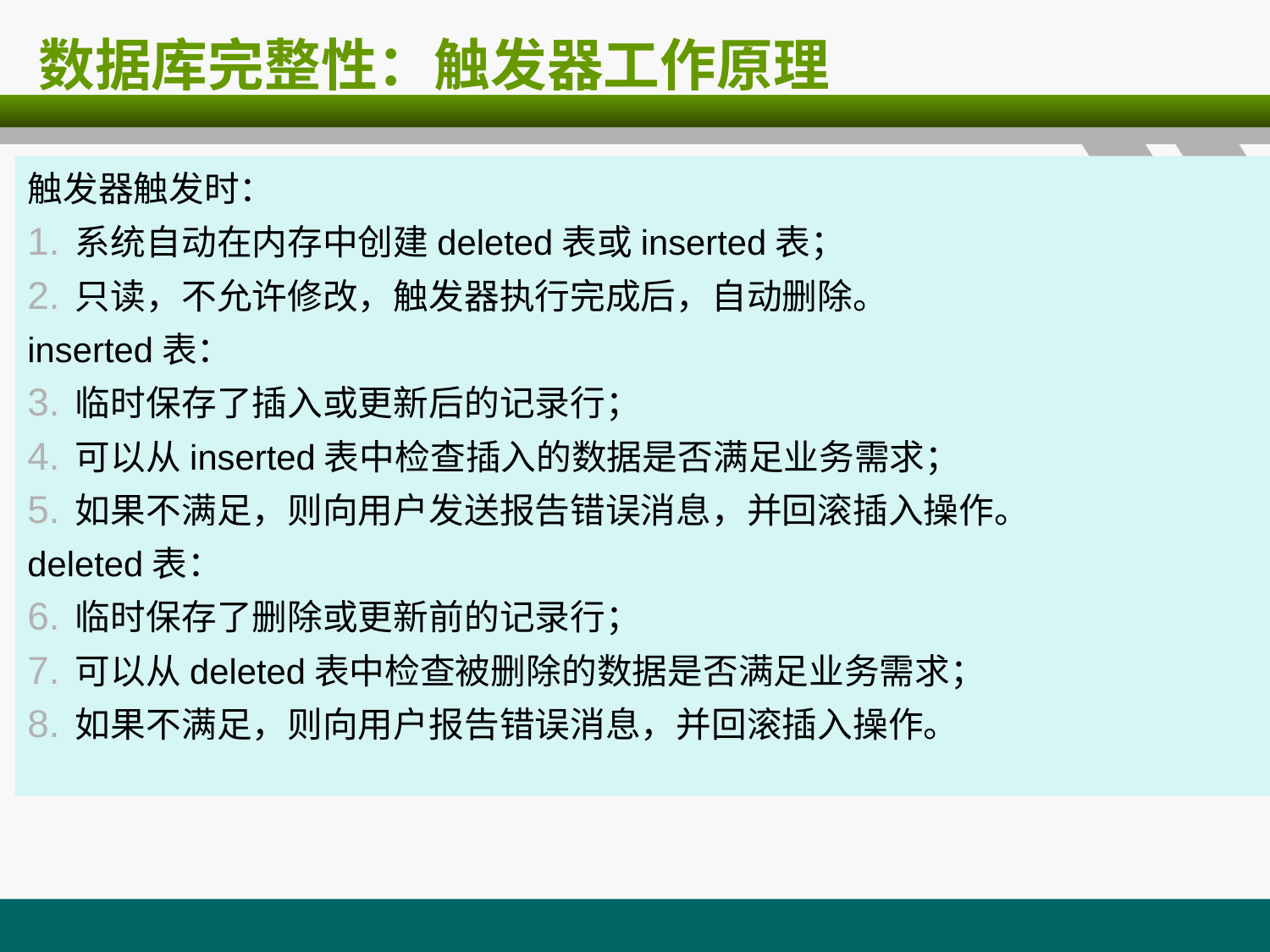

# 数据库完整性：触发器工作原理
触发器触发时：
系统自动在内存中创建deleted表或inserted表；
只读，不允许修改，触发器执行完成后，自动删除。
inserted表：
临时保存了插入或更新后的记录行；
可以从inserted表中检查插入的数据是否满足业务需求；
如果不满足，则向用户发送报告错误消息，并回滚插入操作。
deleted表：
临时保存了删除或更新前的记录行；
可以从deleted表中检查被删除的数据是否满足业务需求；
如果不满足，则向用户报告错误消息，并回滚插入操作。